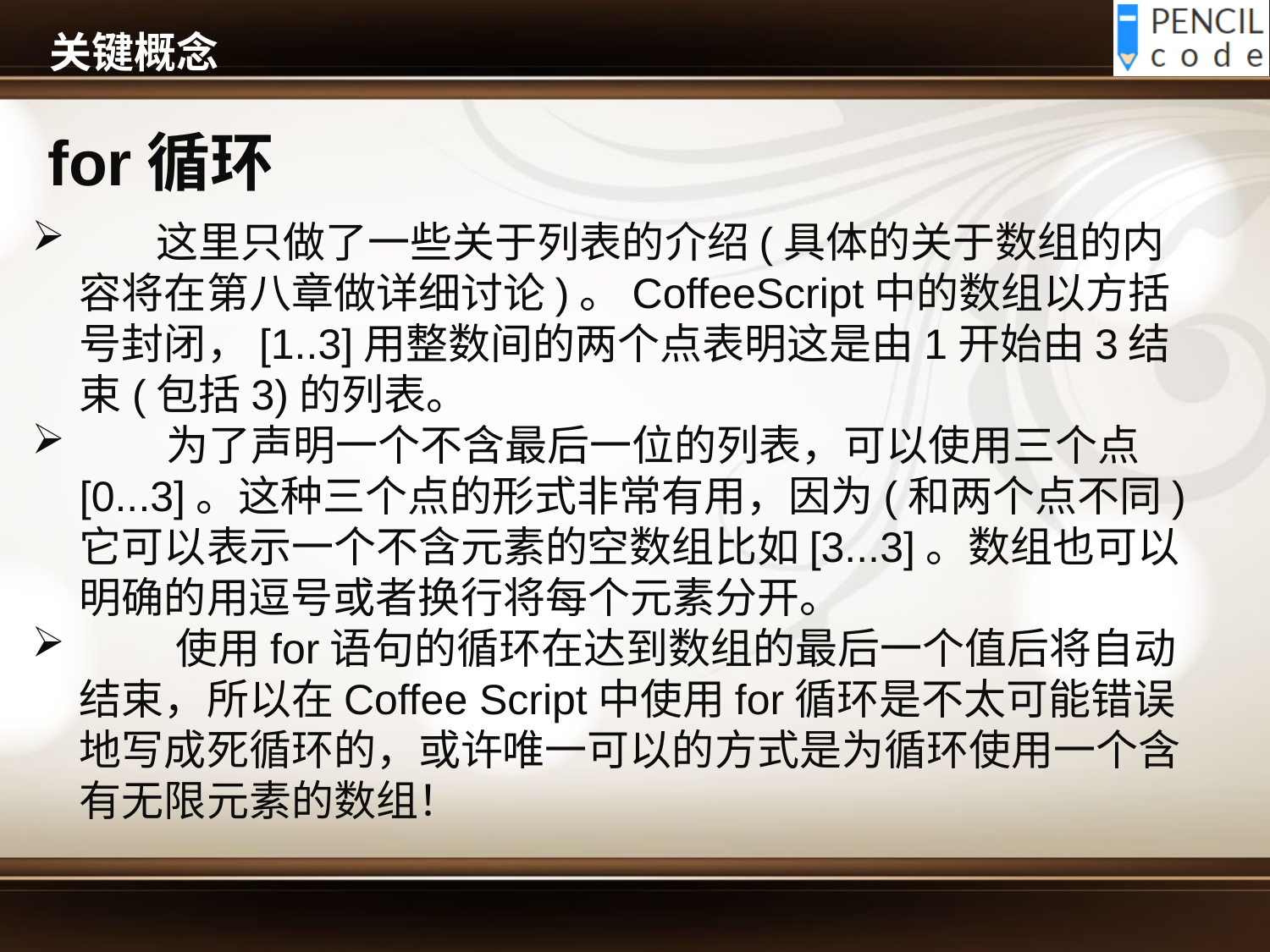

# 关键概念
for循环
       这里只做了一些关于列表的介绍(具体的关于数组的内容将在第八章做详细讨论)。CoffeeScript中的数组以方括号封闭，[1..3]用整数间的两个点表明这是由1开始由3结束(包括3)的列表。
        为了声明一个不含最后一位的列表，可以使用三个点[0...3]。这种三个点的形式非常有用，因为(和两个点不同)它可以表示一个不含元素的空数组比如[3...3]。数组也可以明确的用逗号或者换行将每个元素分开。
         使用for语句的循环在达到数组的最后一个值后将自动结束，所以在Coffee Script中使用for循环是不太可能错误地写成死循环的，或许唯一可以的方式是为循环使用一个含有无限元素的数组！